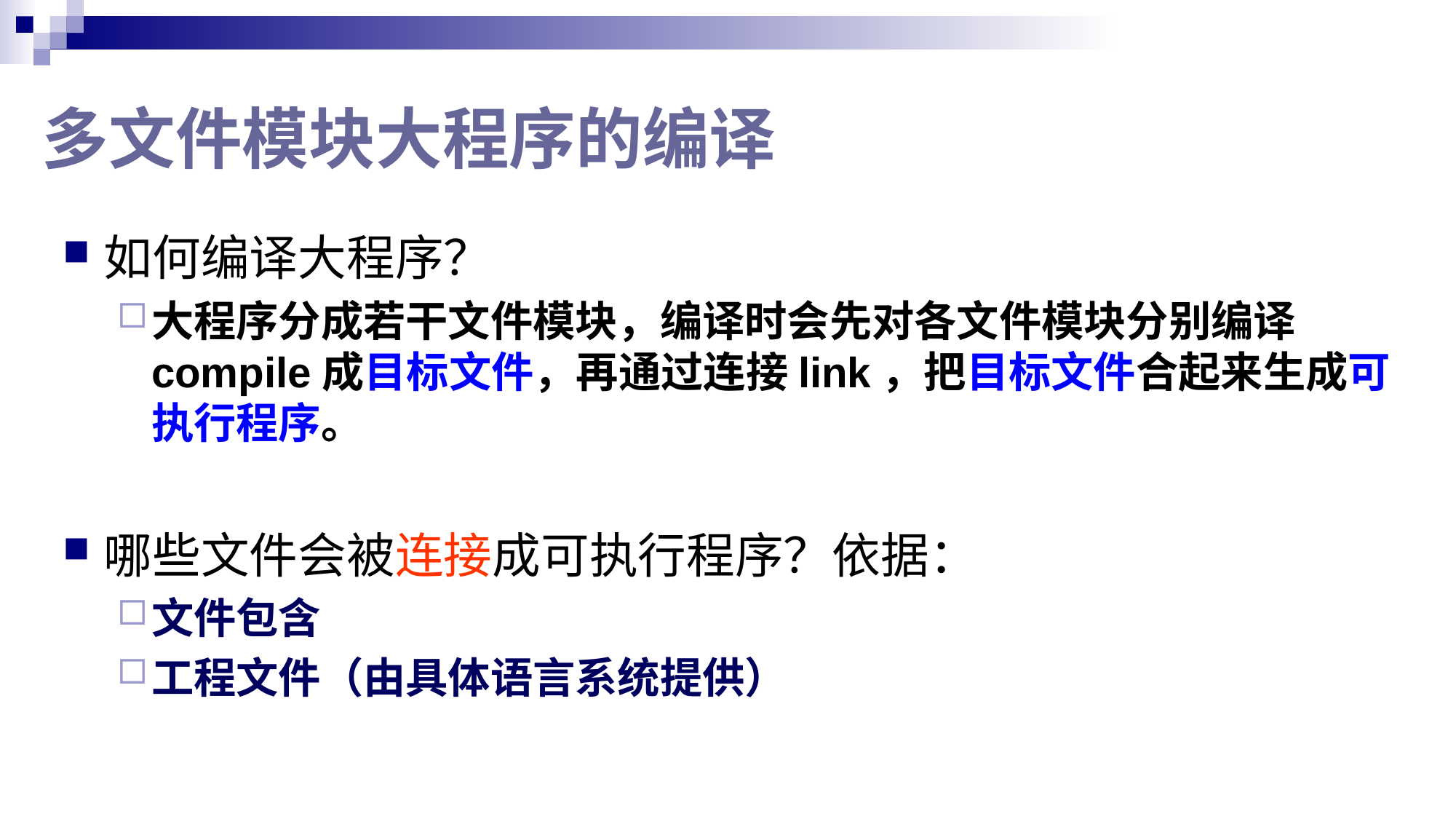

# 多文件模块大程序的编译
如何编译大程序？
大程序分成若干文件模块，编译时会先对各文件模块分别编译compile成目标文件，再通过连接link，把目标文件合起来生成可执行程序。

哪些文件会被连接成可执行程序？依据：
文件包含
工程文件（由具体语言系统提供）